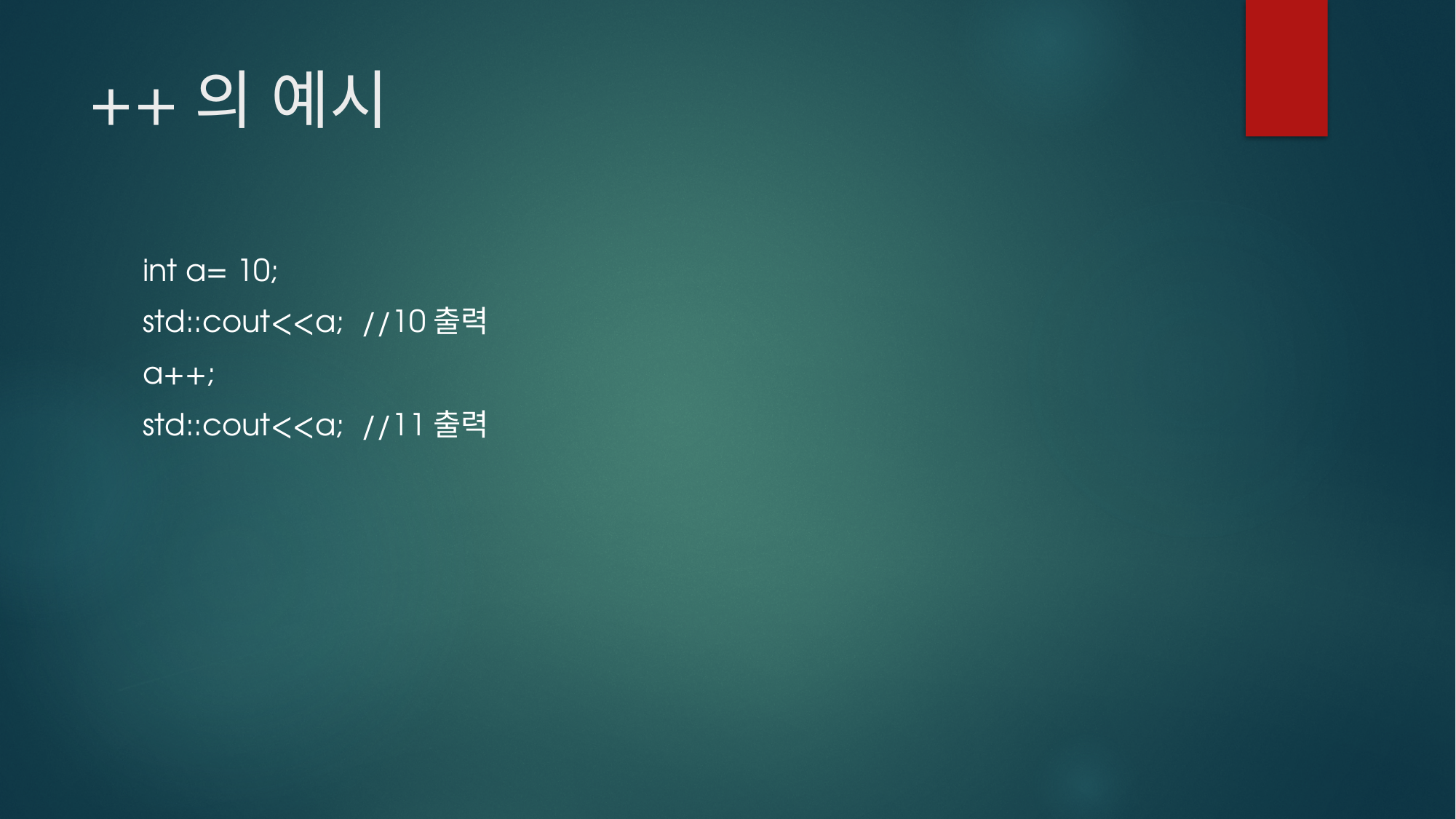

# ++의 예시
int a= 10;
std::cout<<a;	//10출력
a++;
std::cout<<a;	//11출력